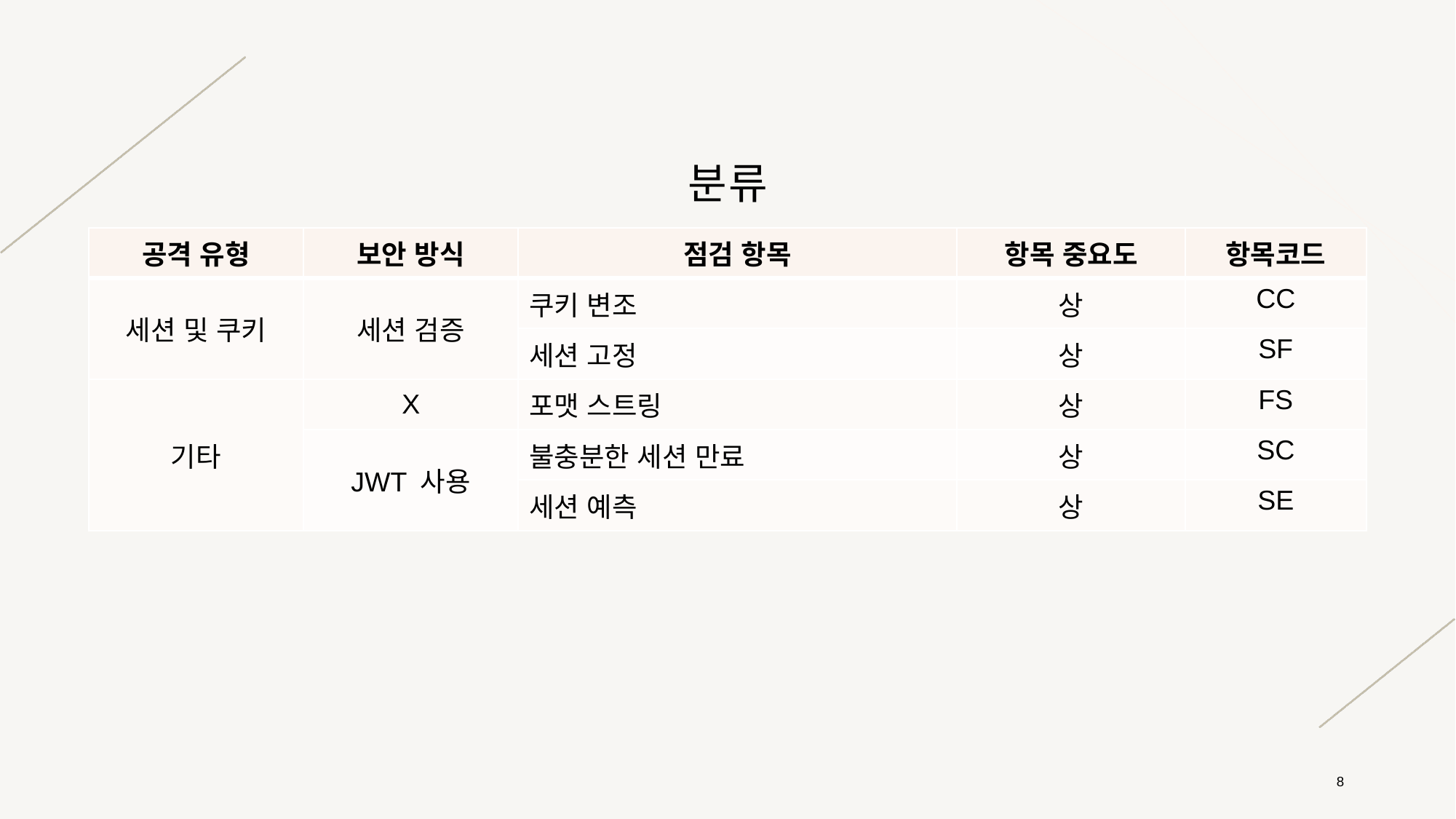

# 분류
| 공격 유형 | 보안 방식 | 점검 항목 | 항목 중요도 | 항목코드 |
| --- | --- | --- | --- | --- |
| 세션 및 쿠키 | 세션 검증 | 쿠키 변조 | 상 | CC |
|  |  | 세션 고정 | 상 | SF |
| 기타 | X | 포맷 스트링 | 상 | FS |
|  | JWT 사용 | 불충분한 세션 만료 | 상 | SC |
|  |  | 세션 예측 | 상 | SE |
8